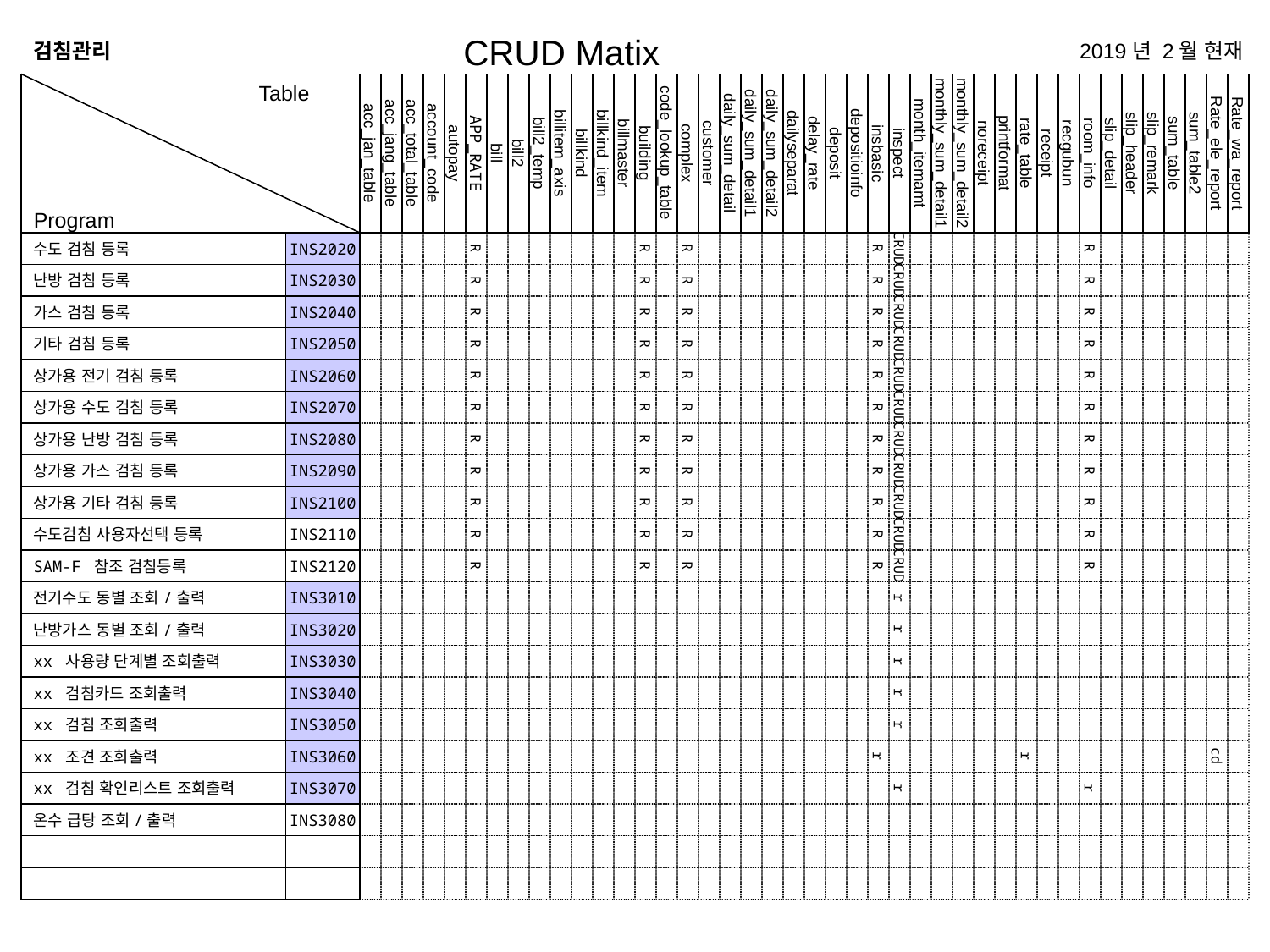

검침관리
                                      Table

Program

acc_jan_table
acc_jang_table
acc_total_table
account_code
autopay
APP_RATE
bill
bill2
bill2_temp
billitem_axis
billkind
billkind_item
billmaster
building
code_lookup_table
complex
customer
daily_sum_detail
daily_sum_detail1
daily_sum_detail2
dailyseparat
delay_rate
deposit
depositioinfo
insbasic
inspect
month_itemamt
monthly_sum_detail1
monthly_sum_detail2
noreceipt
printformat
rate_table
receipt
recgubun
room_info
slip_detail
slip_header
slip_remark
sum_table
sum_table2
Rate_ele_report
Rate_wa_report
수도 검침 등록
INS2020

R

R

R

R
CRUD

R

난방 검침 등록
INS2030

R

R

R

R
CRUD

R

가스 검침 등록
INS2040

R

R

R

R
CRUD

R

기타 검침 등록
INS2050

R

R

R

R
CRUD

R

상가용 전기 검침 등록
INS2060

R

R

R

R
CRUD

R

상가용 수도 검침 등록
INS2070

R

R

R

R
CRUD

R

상가용 난방 검침 등록
INS2080

R

R

R

R
CRUD

R

상가용 가스 검침 등록
INS2090

R

R

R

R
CRUD

R

상가용 기타 검침 등록
INS2100

R

R

R

R
CRUD

R

수도검침 사용자선택 등록
INS2110

R

R

R

R
CRUD

R

SAM-F 참조 검침등록
INS2120

R

R

R

R
CRUD

R

전기수도 동별 조회/출력
INS3010

r

난방가스 동별 조회/출력
INS3020

r

xx 사용량 단계별 조회출력
INS3030

r

xx 검침카드 조회출력
INS3040

r

xx 검침 조회출력
INS3050

r

xx 조견 조회출력
INS3060

r

r

cd

xx 검침 확인리스트 조회출력
INS3070

r

r

온수 급탕 조회/출력
INS3080